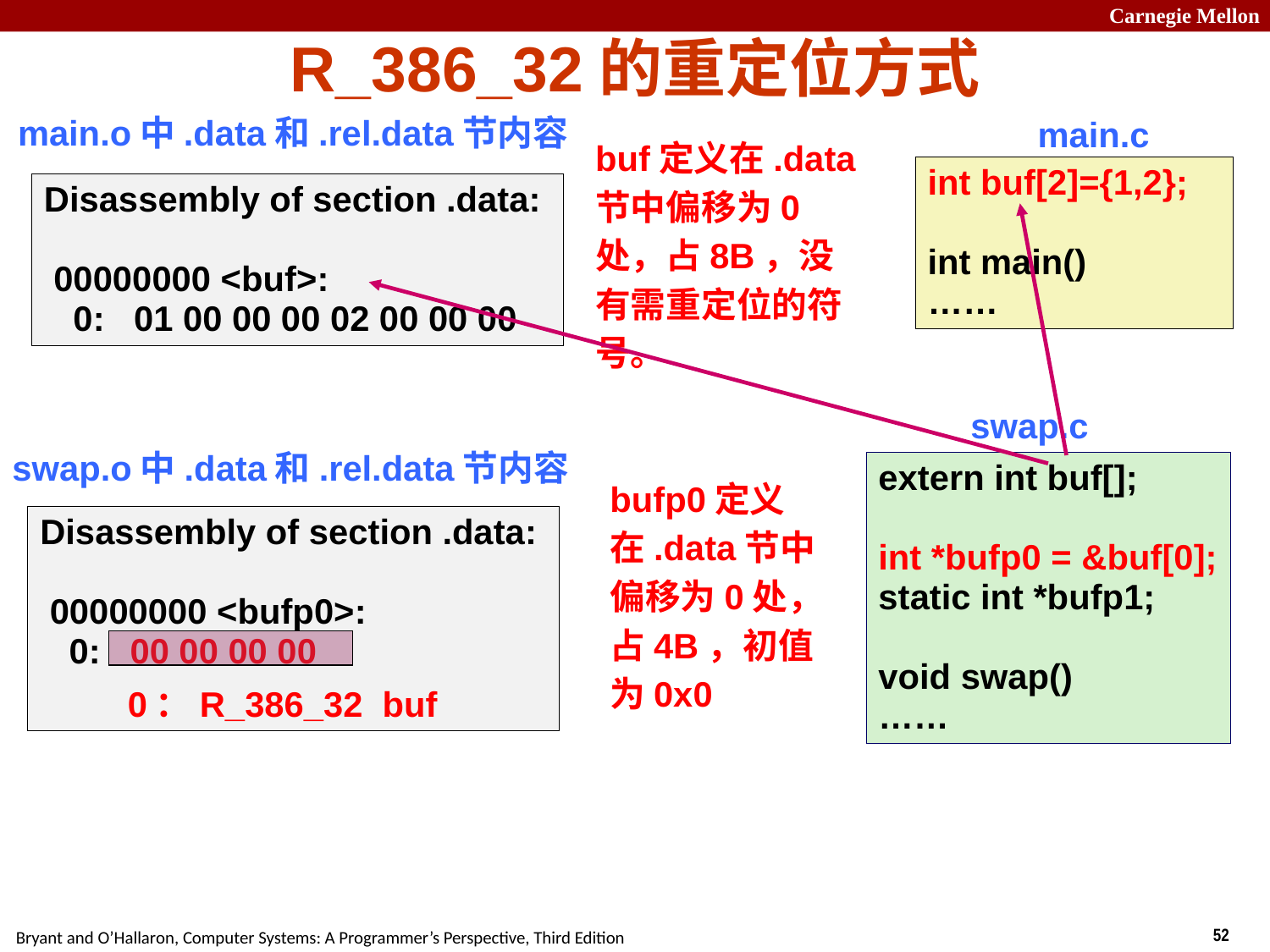

# R_386_32的重定位方式
main.o中.data和.rel.data节内容
Disassembly of section .data:

 00000000 <buf>:
   0:   01 00 00 00 02 00 00 00
main.c
buf定义在.data节中偏移为0处，占8B，没有需重定位的符号。
int buf[2]={1,2};

int main()
……

swap.c
swap.o中.data和.rel.data节内容
Disassembly of section .data:

 00000000 <bufp0>:
   0:   00 00 00 00
         0：R_386_32  buf
extern int buf[];

int *bufp0 = &buf[0];
static int *bufp1;

void swap()
……
bufp0定义在.data节中偏移为0处，占4B，初值为0x0